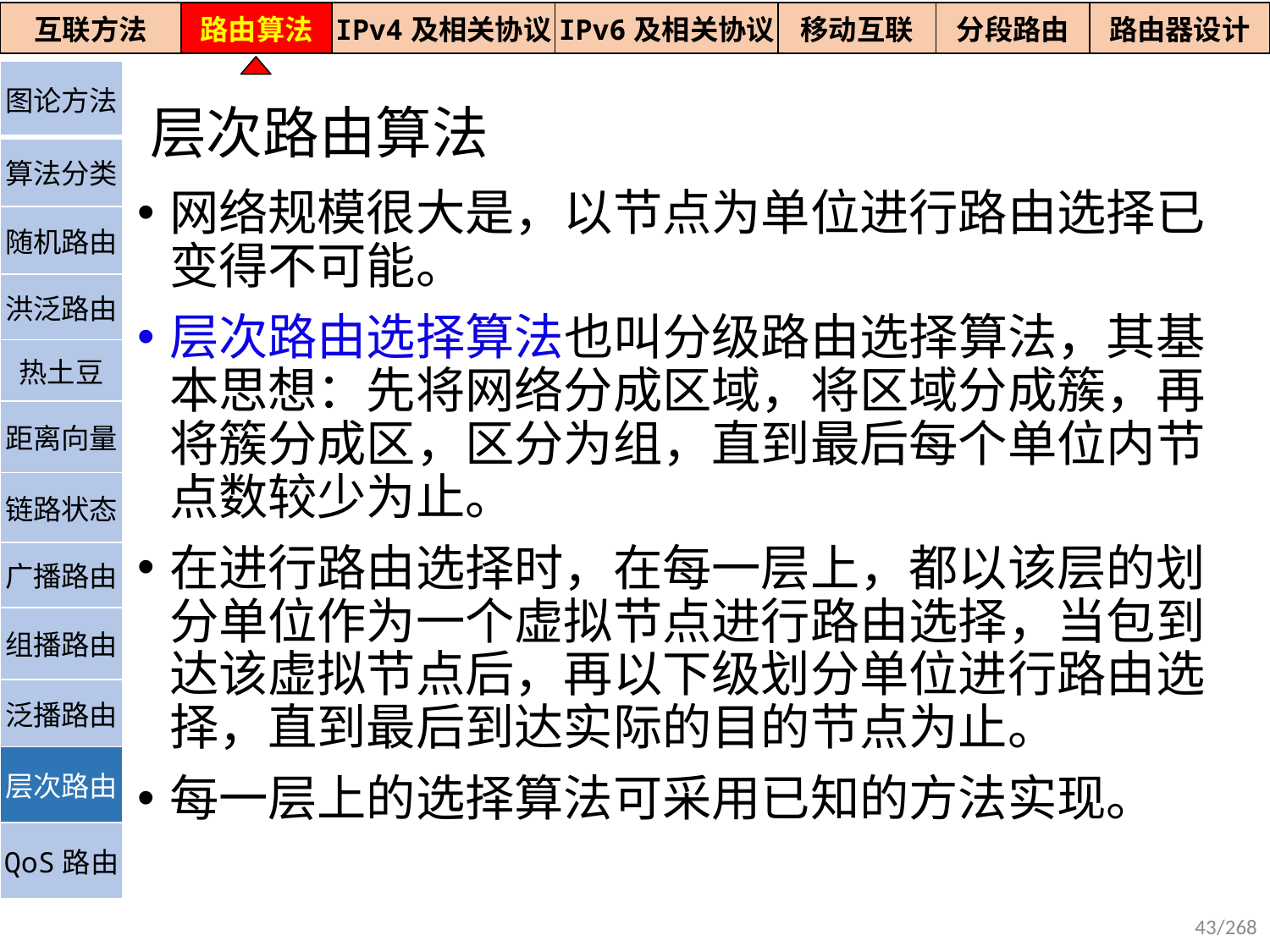

| 互联方法 | 路由算法 | IPv4及相关协议 | IPv6及相关协议 | 移动互联 | 分段路由 | 路由器设计 |
| --- | --- | --- | --- | --- | --- | --- |

# 层次路由算法
| 图论方法 |
| --- |
| 算法分类 |
| 随机路由 |
| 洪泛路由 |
| 热土豆 |
| 距离向量 |
| 链路状态 |
| 广播路由 |
| 组播路由 |
| 泛播路由 |
| 层次路由 |
| QoS路由 |
网络规模很大是，以节点为单位进行路由选择已变得不可能。
层次路由选择算法也叫分级路由选择算法，其基本思想：先将网络分成区域，将区域分成簇，再将簇分成区，区分为组，直到最后每个单位内节点数较少为止。
在进行路由选择时，在每一层上，都以该层的划分单位作为一个虚拟节点进行路由选择，当包到达该虚拟节点后，再以下级划分单位进行路由选择，直到最后到达实际的目的节点为止。
每一层上的选择算法可采用已知的方法实现。
43/268